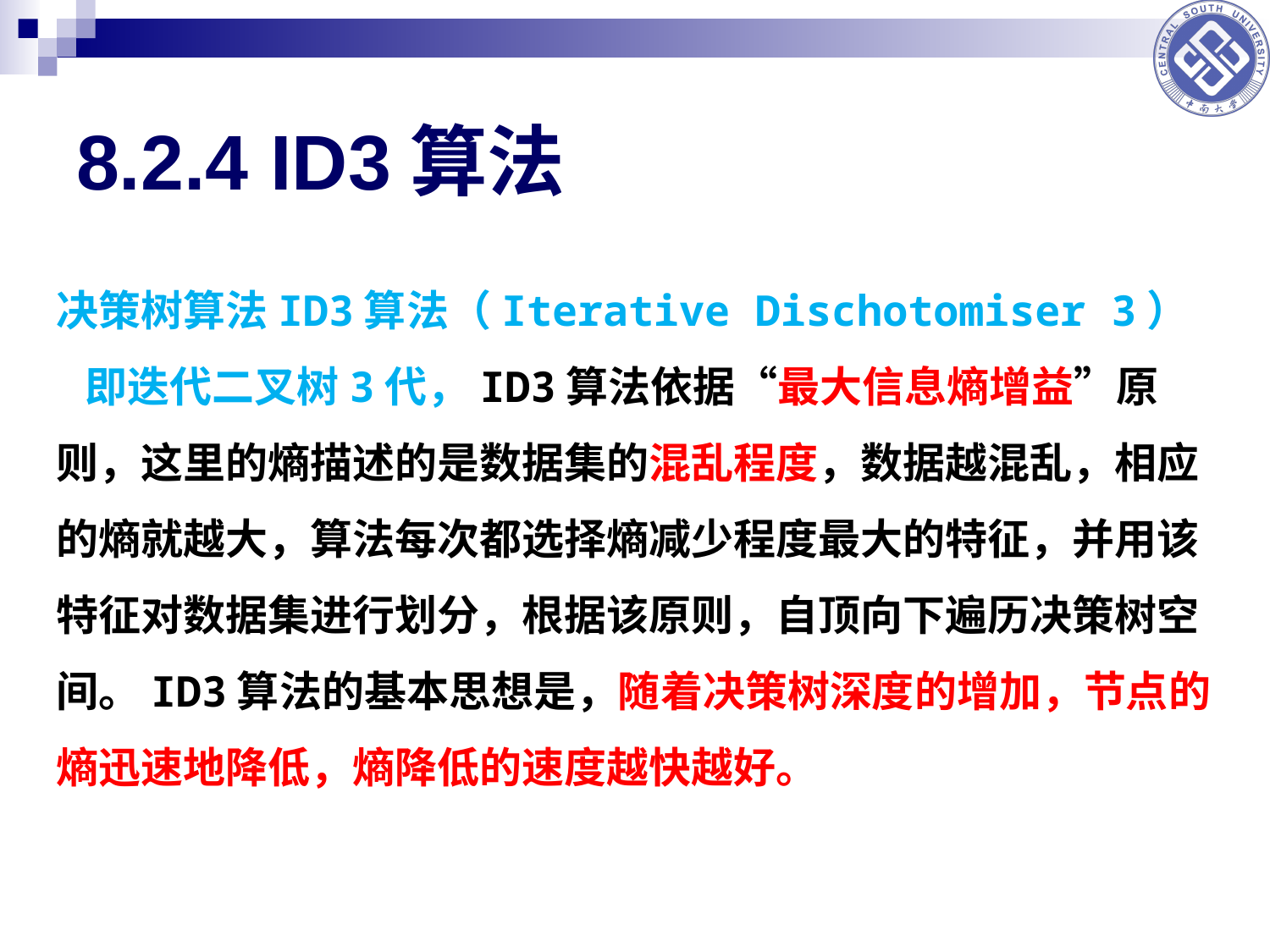

# 8.2.4 ID3算法
决策树算法ID3算法（Iterative Dischotomiser 3）
  即迭代二叉树3代，ID3算法依据“最大信息熵增益”原则，这里的熵描述的是数据集的混乱程度，数据越混乱，相应的熵就越大，算法每次都选择熵减少程度最大的特征，并用该特征对数据集进行划分，根据该原则，自顶向下遍历决策树空间。ID3算法的基本思想是，随着决策树深度的增加，节点的熵迅速地降低，熵降低的速度越快越好。